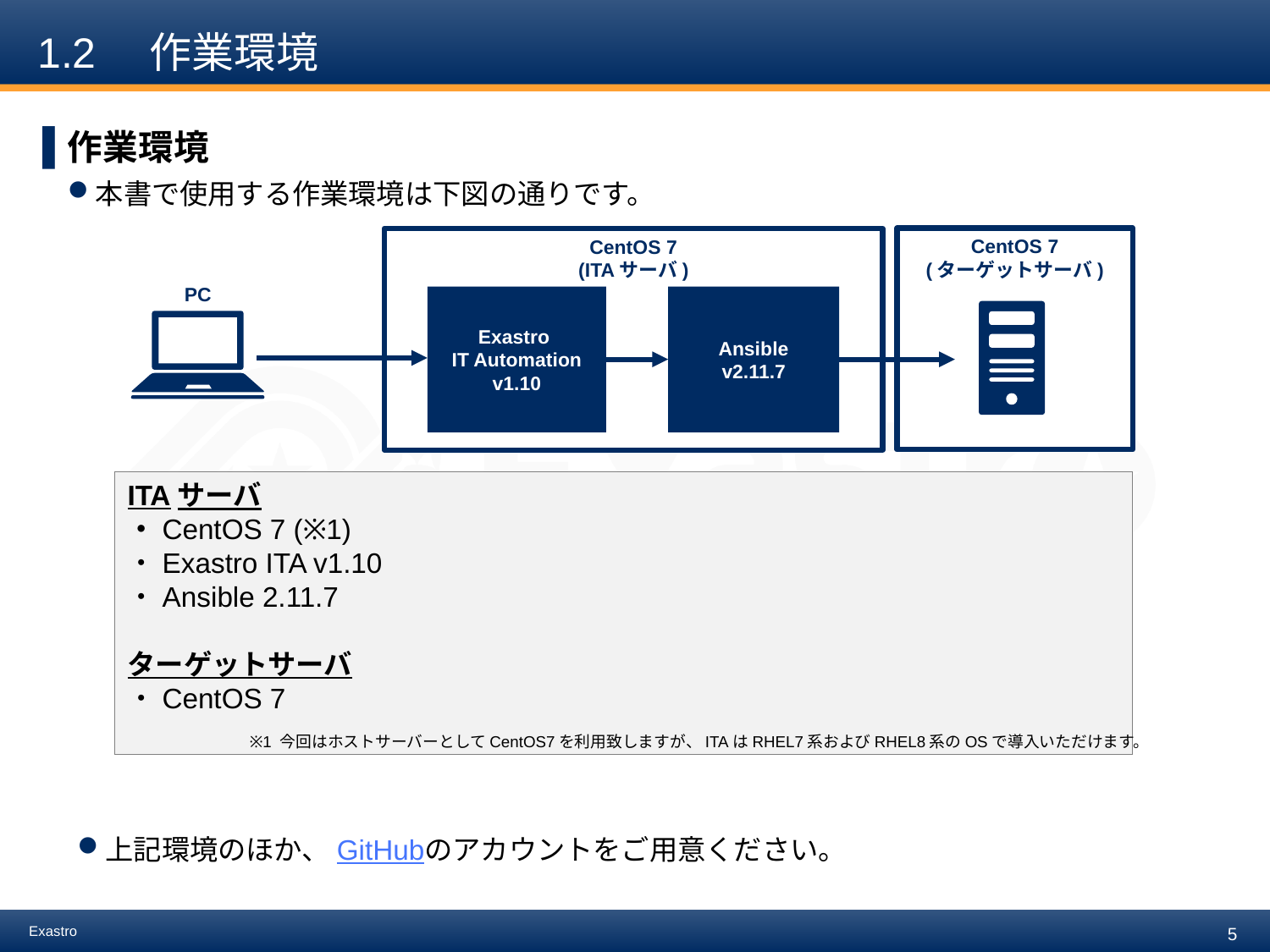

# 1.2　作業環境
作業環境
本書で使用する作業環境は下図の通りです。
CentOS 7
(ターゲットサーバ)
CentOS 7
(ITAサーバ)
PC
Exastro
IT Automation
v1.10
Ansible
v2.11.7

ITAサーバ
・CentOS 7 (※1)
・Exastro ITA v1.10
・Ansible 2.11.7
ターゲットサーバ
・CentOS 7
※1 今回はホストサーバーとしてCentOS7を利用致しますが、ITAはRHEL7系およびRHEL8系のOSで導入いただけます。
上記環境のほか、GitHubのアカウントをご用意ください。